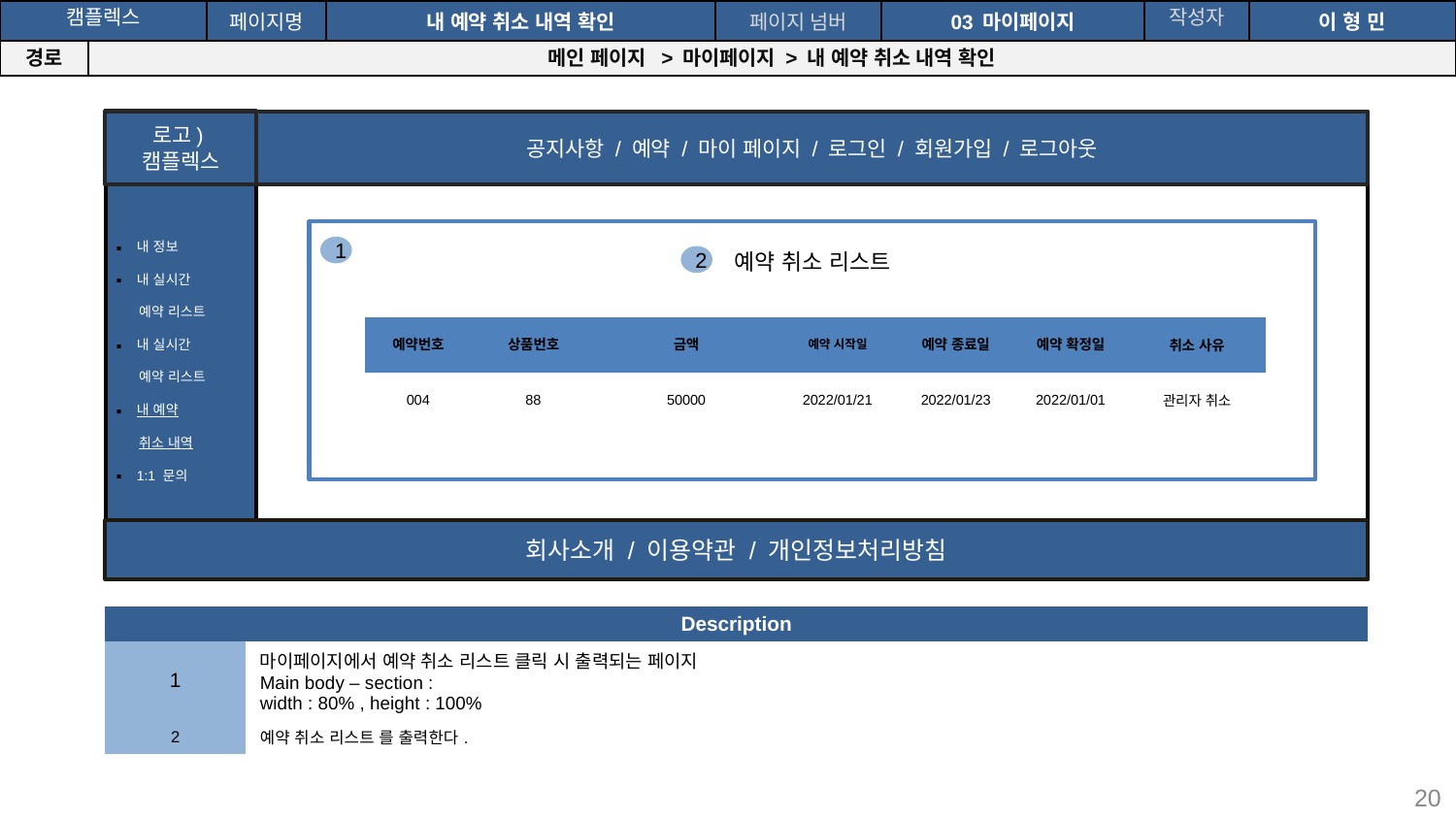

공간(오피스) 대여 시스템
| 캠플렉스 |  | 페이지명 | 내 예약 취소 내역 확인 | 페이지 넘버 | 03 마이페이지 | 작성자 | 이 형 민 |
| --- | --- | --- | --- | --- | --- | --- | --- |
| 경로 | 메인 페이지 > 마이페이지 > 내 예약 취소 내역 확인 |  |  |  |  |  |  |
로고)
캠플렉스
공지사항 / 예약 / 마이 페이지 / 로그인 / 회원가입 / 로그아웃

내 정보
내 실시간
     예약 리스트
내 실시간
     예약 리스트
내 예약
     취소 내역
1:1 문의

| 예약 취소 리스트 |
| --- |
1
2
| 예약번호 | 상품번호 | 금액 | 예약 시작일 | 예약 종료일 | 예약 확정일 | 취소 사유 |
| --- | --- | --- | --- | --- | --- | --- |
| 004 | 88 | 50000 | 2022/01/21 | 2022/01/23 | 2022/01/01 | 관리자 취소 |
회사소개 / 이용약관 / 개인정보처리방침
| Description |  |
| --- | --- |
| 1 | 마이페이지에서 예약 취소 리스트 클릭 시 출력되는 페이지 Main body – section : width : 80% , height : 100% |
| 2 | 예약 취소 리스트 를 출력한다. |
20